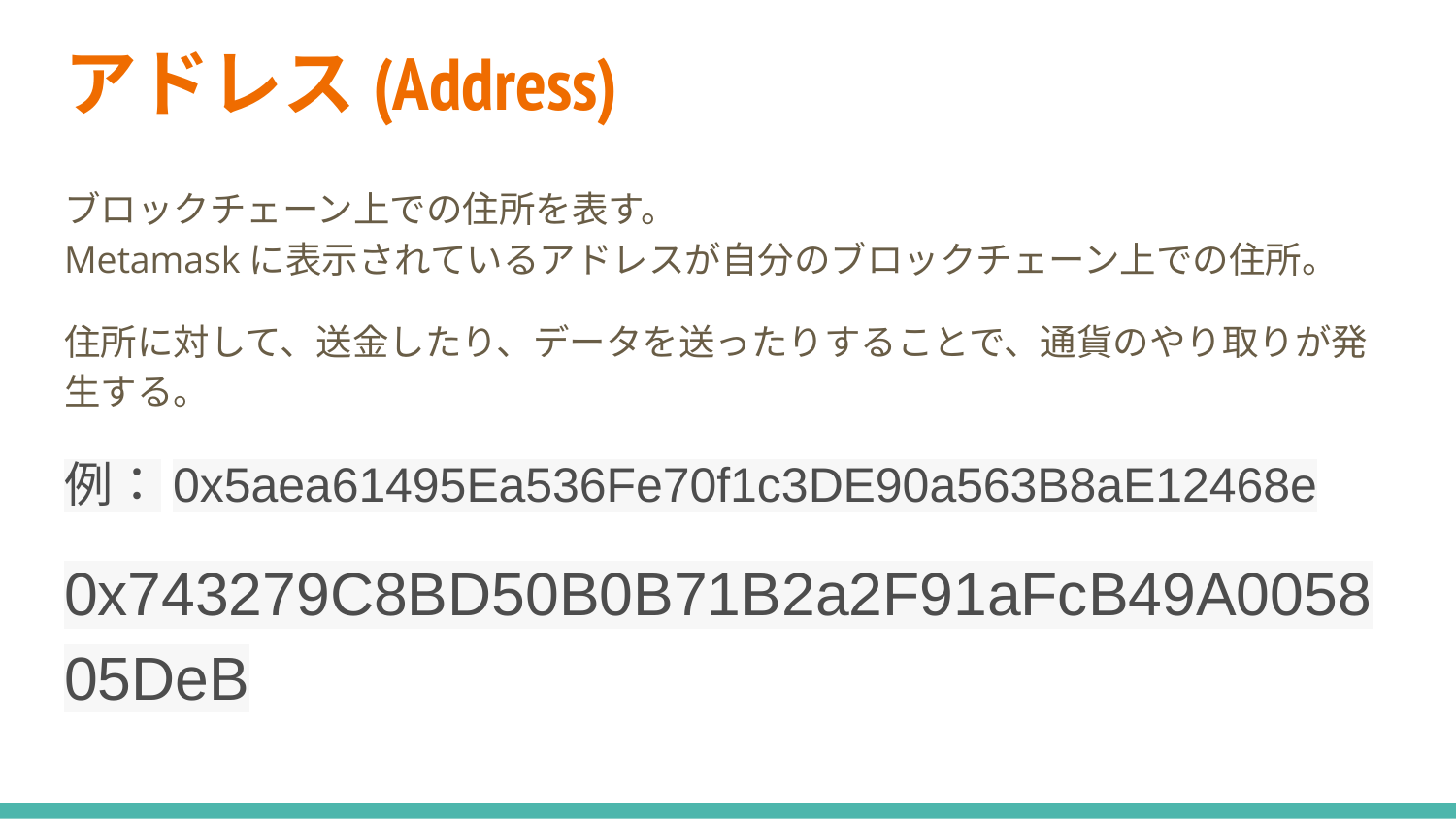

# アドレス(Address)
ブロックチェーン上での住所を表す。
Metamaskに表示されているアドレスが自分のブロックチェーン上での住所。
住所に対して、送金したり、データを送ったりすることで、通貨のやり取りが発生する。
例：0x5aea61495Ea536Fe70f1c3DE90a563B8aE12468e
0x743279C8BD50B0B71B2a2F91aFcB49A005805DeB